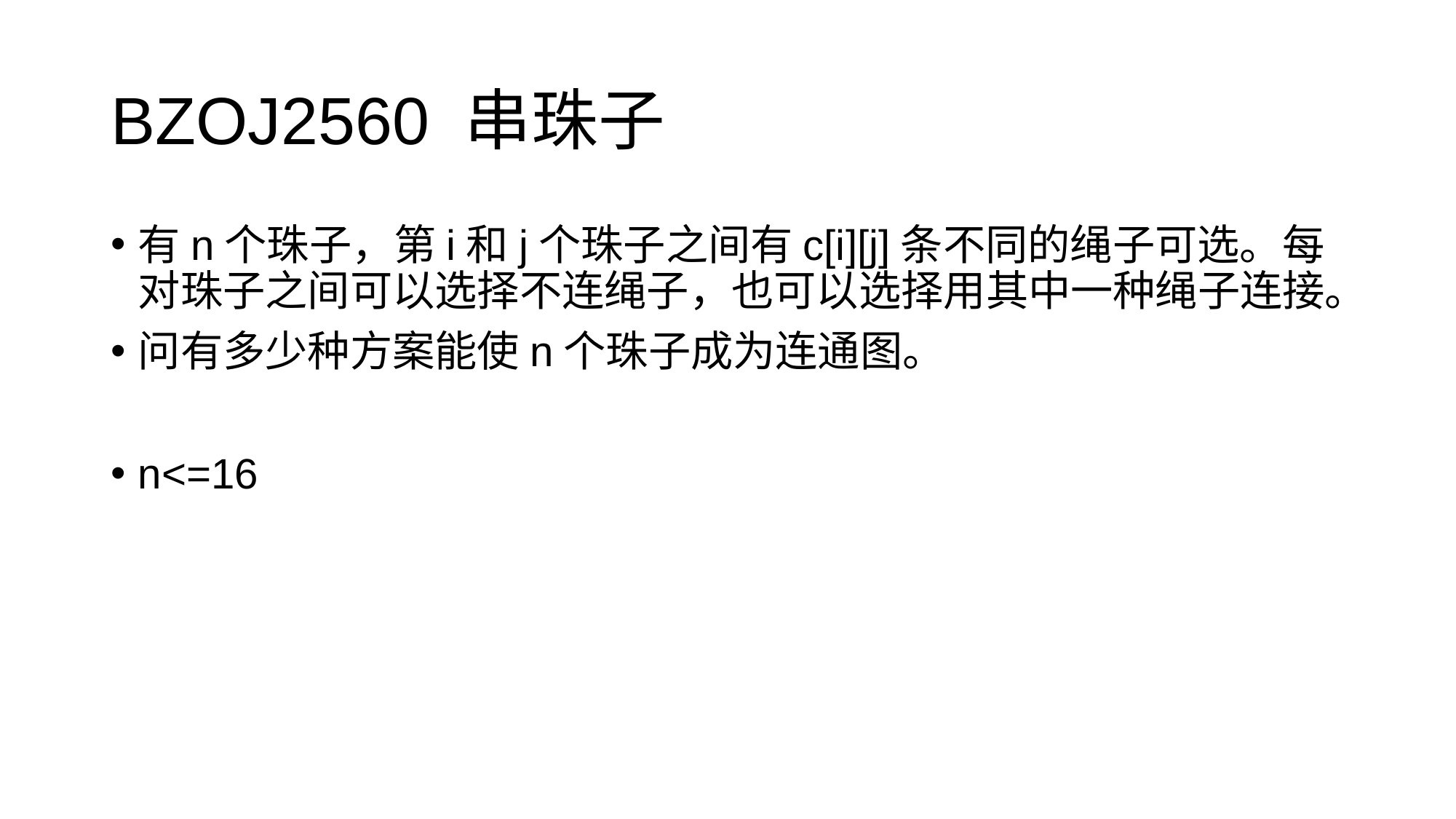

# BZOJ2560 串珠子
有n个珠子，第i和j个珠子之间有c[i][j]条不同的绳子可选。每对珠子之间可以选择不连绳子，也可以选择用其中一种绳子连接。
问有多少种方案能使n个珠子成为连通图。

n<=16